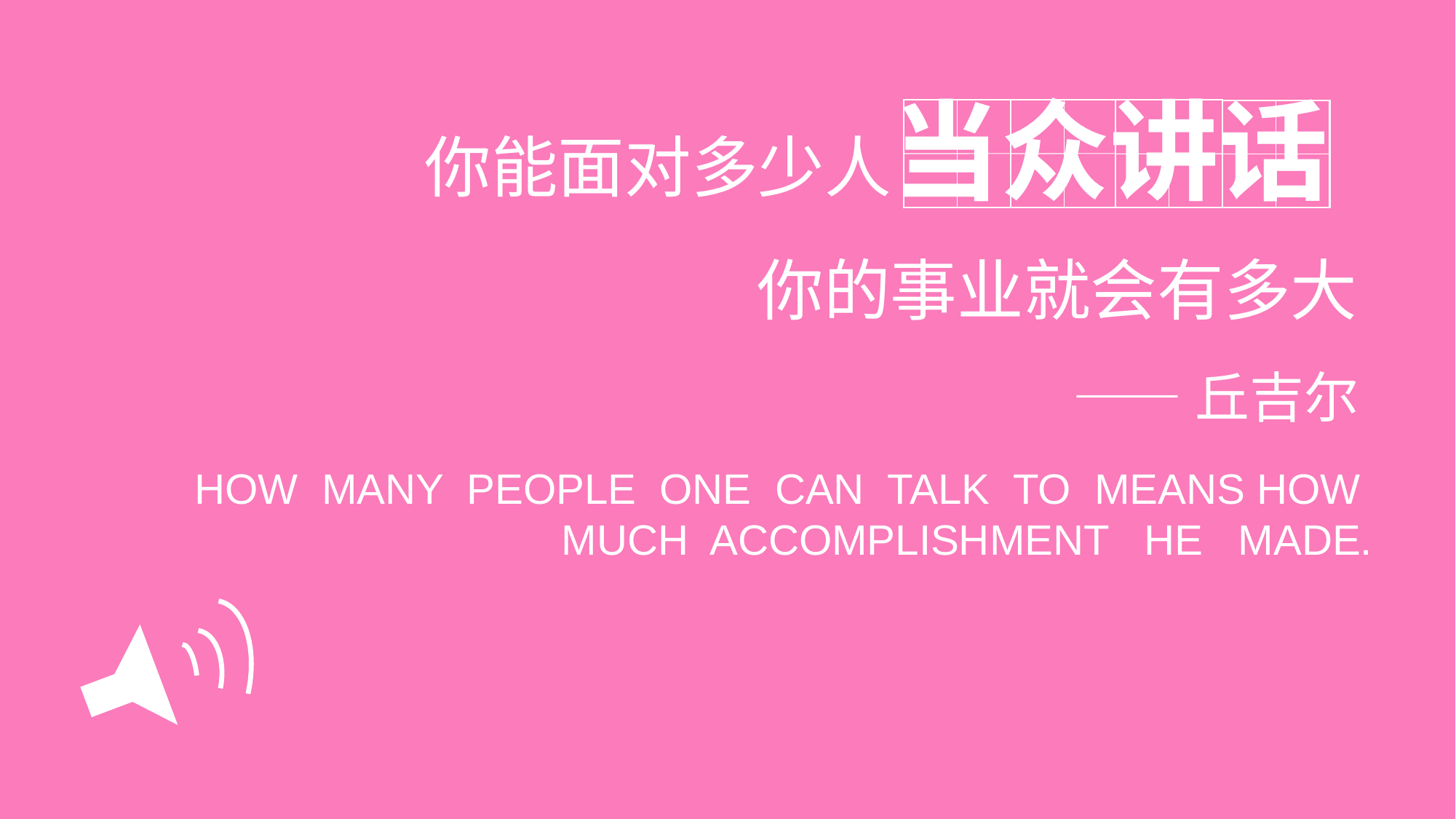

你能面对多少人当众讲话

你的事业就会有多大
——丘吉尔
HOW  MANY  PEOPLE  ONE  CAN  TALK  TO  MEANS HOW  MUCH  ACCOMPLISHMENT   HE   MADE.